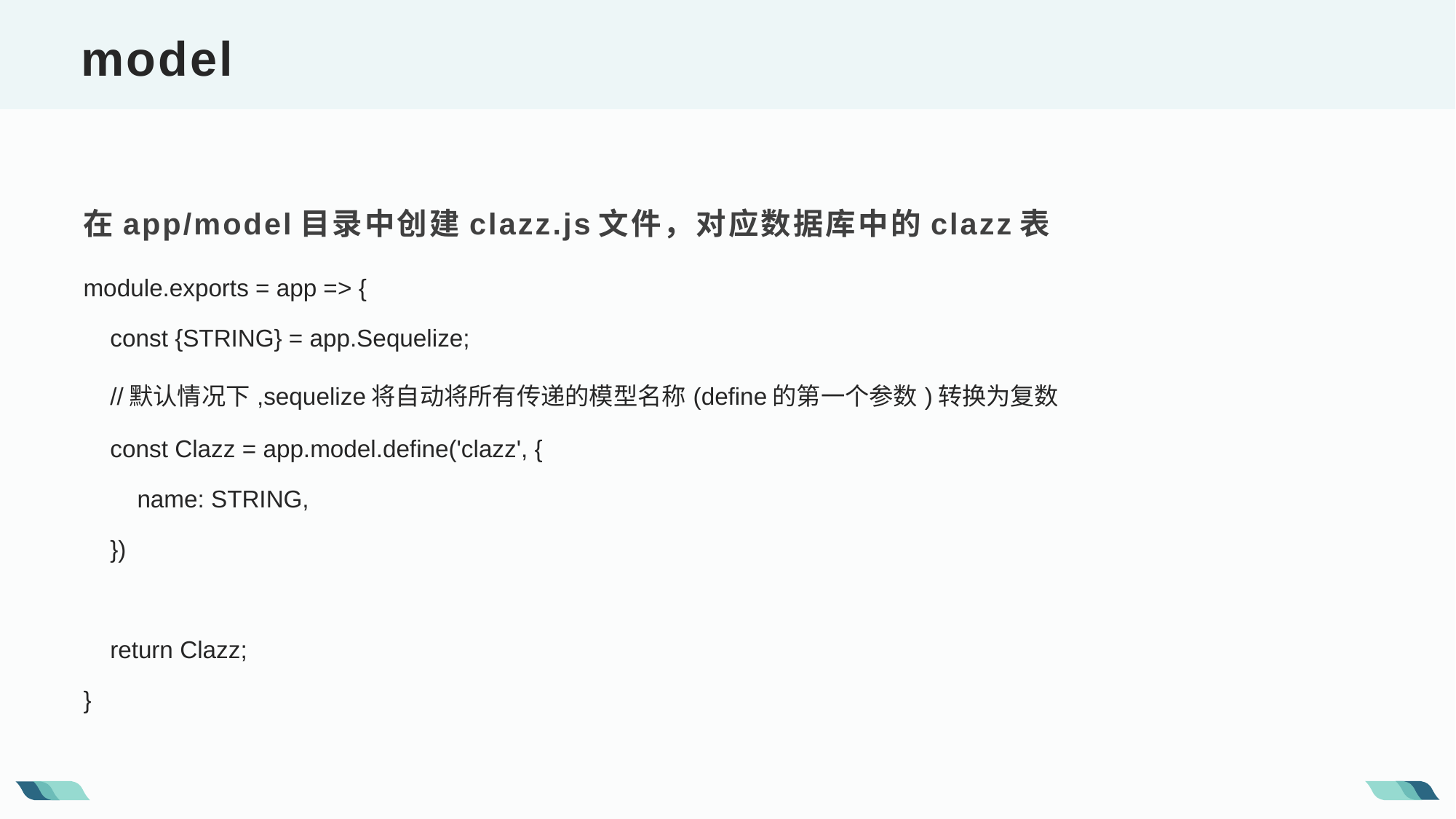

model
在app/model目录中创建clazz.js文件，对应数据库中的clazz表
module.exports = app => {
    const {STRING} = app.Sequelize;
    //默认情况下,sequelize将自动将所有传递的模型名称(define的第一个参数)转换为复数
    const Clazz = app.model.define('clazz', {
        name: STRING,
    })

    return Clazz;
}